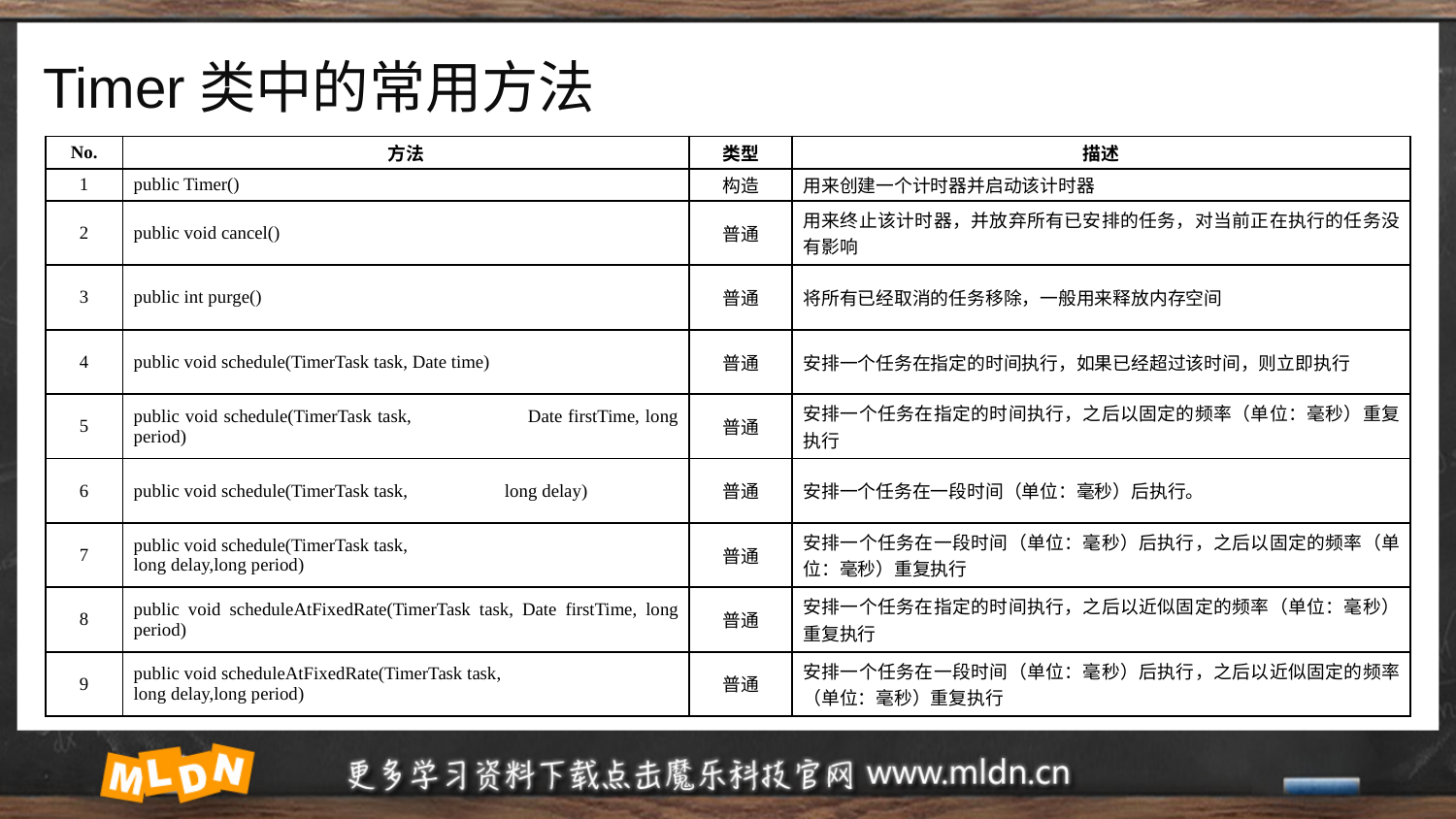

# Timer类中的常用方法
| No. | 方法 | 类型 | 描述 |
| --- | --- | --- | --- |
| 1 | public Timer() | 构造 | 用来创建一个计时器并启动该计时器 |
| 2 | public void cancel() | 普通 | 用来终止该计时器，并放弃所有已安排的任务，对当前正在执行的任务没有影响 |
| 3 | public int purge() | 普通 | 将所有已经取消的任务移除，一般用来释放内存空间 |
| 4 | public void schedule(TimerTask task, Date time) | 普通 | 安排一个任务在指定的时间执行，如果已经超过该时间，则立即执行 |
| 5 | public void schedule(TimerTask task, Date firstTime, long period) | 普通 | 安排一个任务在指定的时间执行，之后以固定的频率（单位：毫秒）重复执行 |
| 6 | public void schedule(TimerTask task, long delay) | 普通 | 安排一个任务在一段时间（单位：毫秒）后执行。 |
| 7 | public void schedule(TimerTask task, long delay,long period) | 普通 | 安排一个任务在一段时间（单位：毫秒）后执行，之后以固定的频率（单位：毫秒）重复执行 |
| 8 | public void scheduleAtFixedRate(TimerTask task, Date firstTime, long period) | 普通 | 安排一个任务在指定的时间执行，之后以近似固定的频率（单位：毫秒）重复执行 |
| 9 | public void scheduleAtFixedRate(TimerTask task, long delay,long period) | 普通 | 安排一个任务在一段时间（单位：毫秒）后执行，之后以近似固定的频率（单位：毫秒）重复执行 |